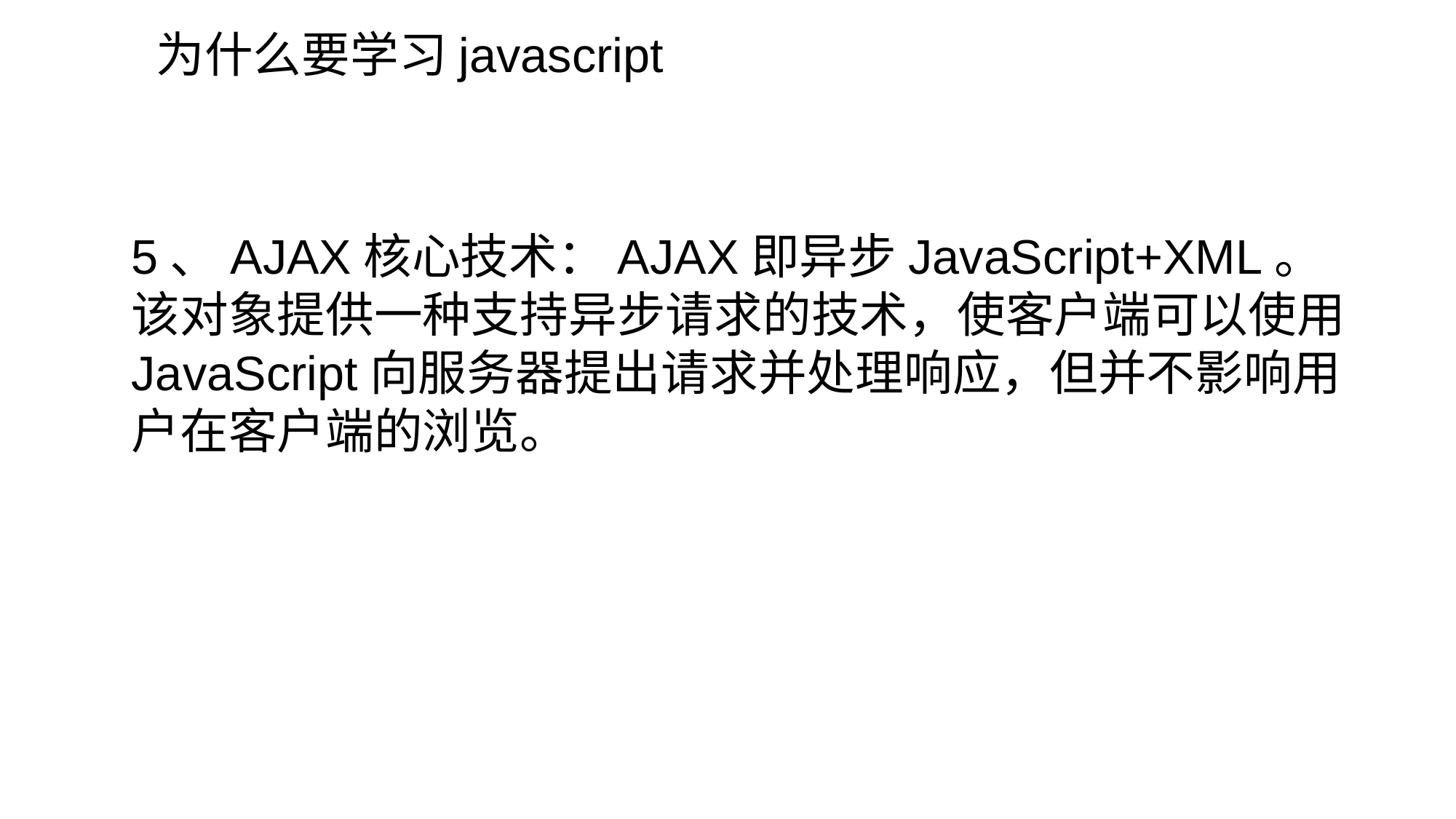

为什么要学习javascript
5、AJAX核心技术：AJAX即异步JavaScript+XML。该对象提供一种支持异步请求的技术，使客户端可以使用JavaScript向服务器提出请求并处理响应，但并不影响用户在客户端的浏览。